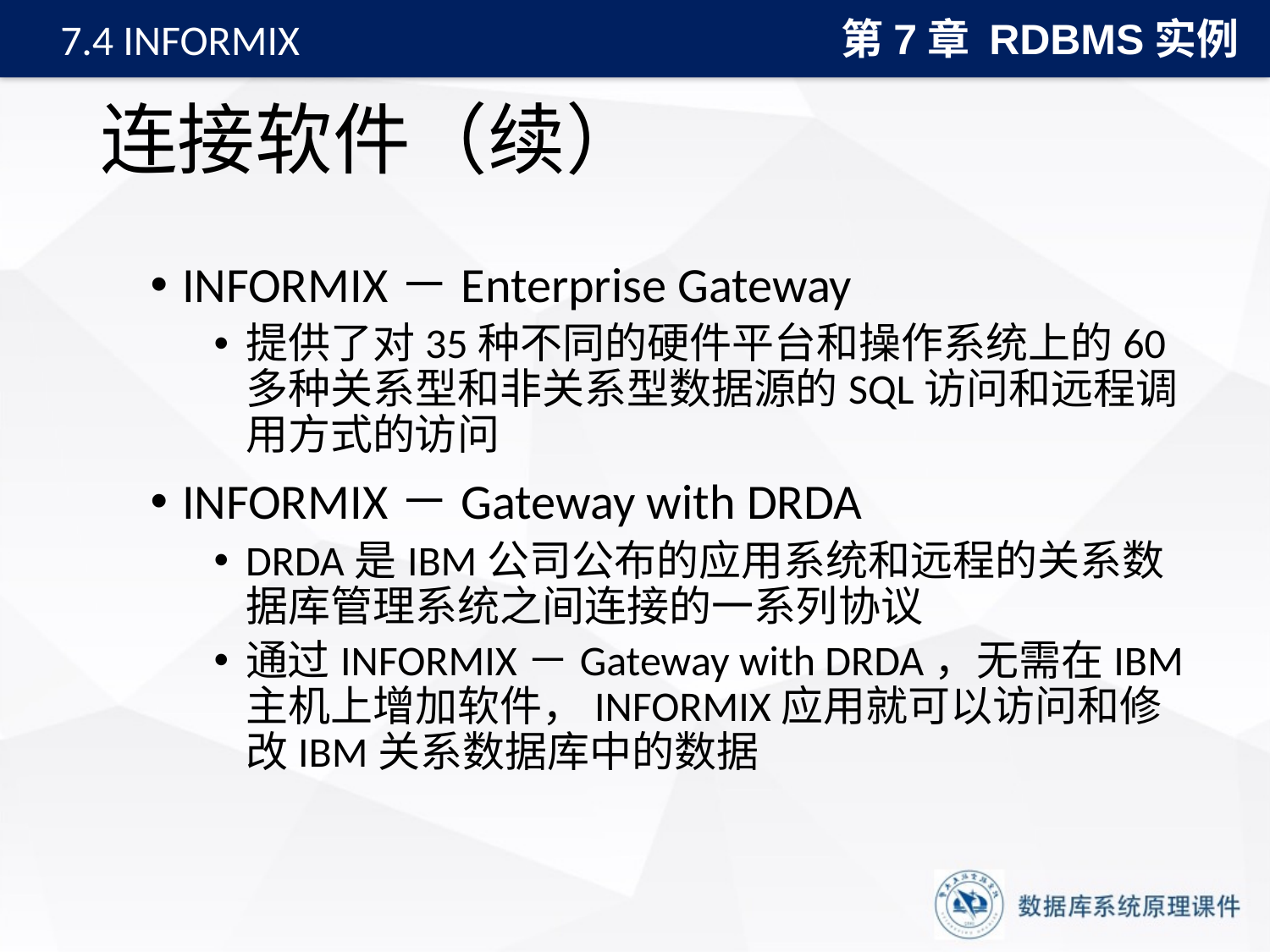

第7章 RDBMS实例
7.4 INFORMIX
# 连接软件（续）
INFORMIX－Enterprise Gateway
提供了对35种不同的硬件平台和操作系统上的60多种关系型和非关系型数据源的SQL访问和远程调用方式的访问
INFORMIX－Gateway with DRDA
DRDA是IBM公司公布的应用系统和远程的关系数据库管理系统之间连接的一系列协议
通过INFORMIX－Gateway with DRDA，无需在IBM主机上增加软件，INFORMIX应用就可以访问和修改IBM关系数据库中的数据